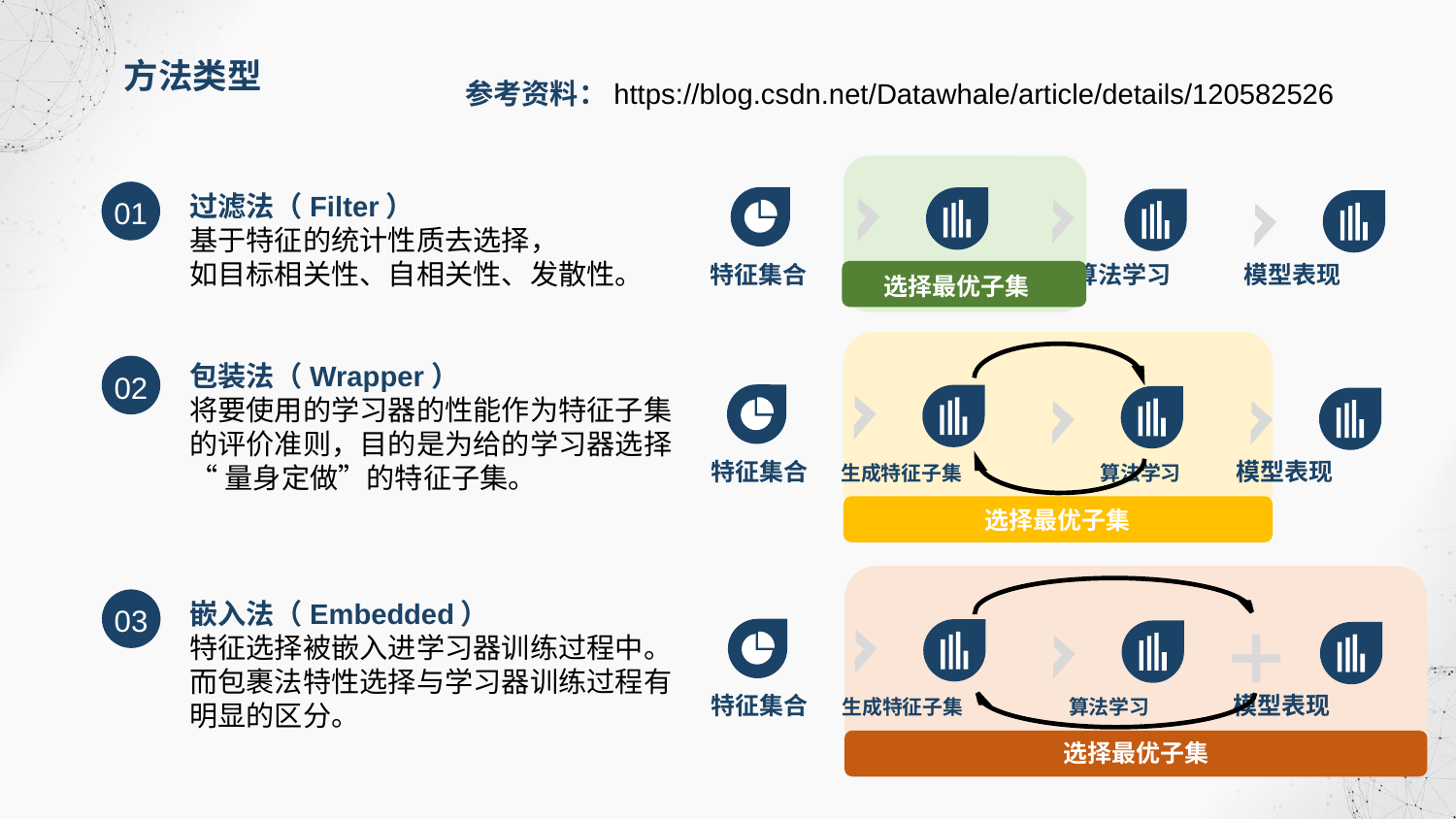

方法类型
参考资料：https://blog.csdn.net/Datawhale/article/details/120582526

01
过滤法（Filter）
基于特征的统计性质去选择，
如目标相关性、自相关性、发散性。

包装法（Wrapper）
将要使用的学习器的性能作为特征子集
的评价准则，目的是为给的学习器选择
“量身定做”的特征子集。

特征集合           选择最优子集           算法学习             模型表现

选择最优子集

02

特征集合      生成特征子集                         算法学习          模型表现

选择最优子集

03
嵌入法（Embedded）
特征选择被嵌入进学习器训练过程中。而包裹法特性选择与学习器训练过程有明显的区分。

特征集合      生成特征子集                   算法学习               模型表现

选择最优子集